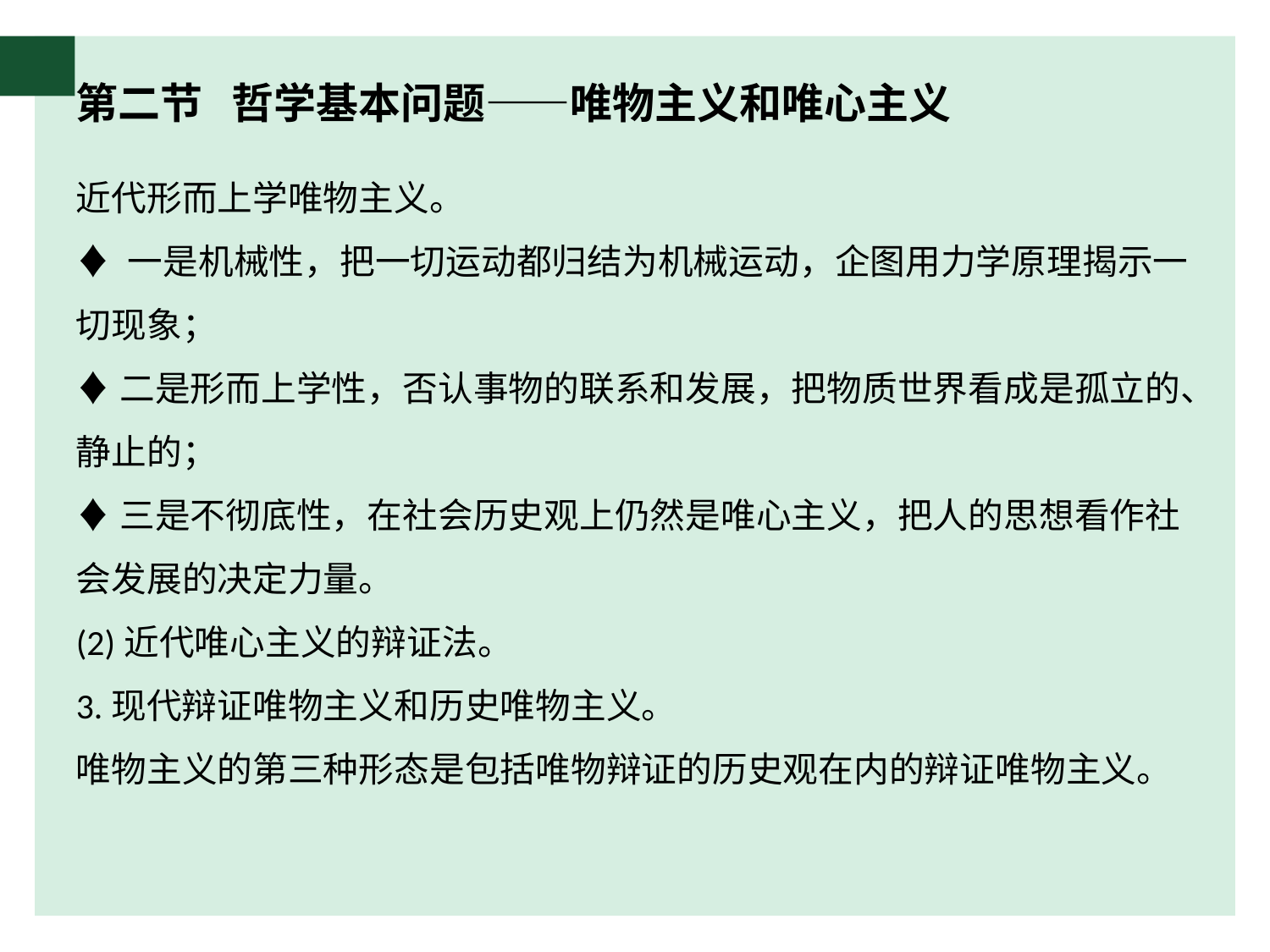

# 第二节   哲学基本问题——唯物主义和唯心主义
近代形而上学唯物主义。
♦ 一是机械性，把一切运动都归结为机械运动，企图用力学原理揭示一切现象；
♦二是形而上学性，否认事物的联系和发展，把物质世界看成是孤立的、静止的；
♦三是不彻底性，在社会历史观上仍然是唯心主义，把人的思想看作社会发展的决定力量。
(2)近代唯心主义的辩证法。
3.现代辩证唯物主义和历史唯物主义。
唯物主义的第三种形态是包括唯物辩证的历史观在内的辩证唯物主义。